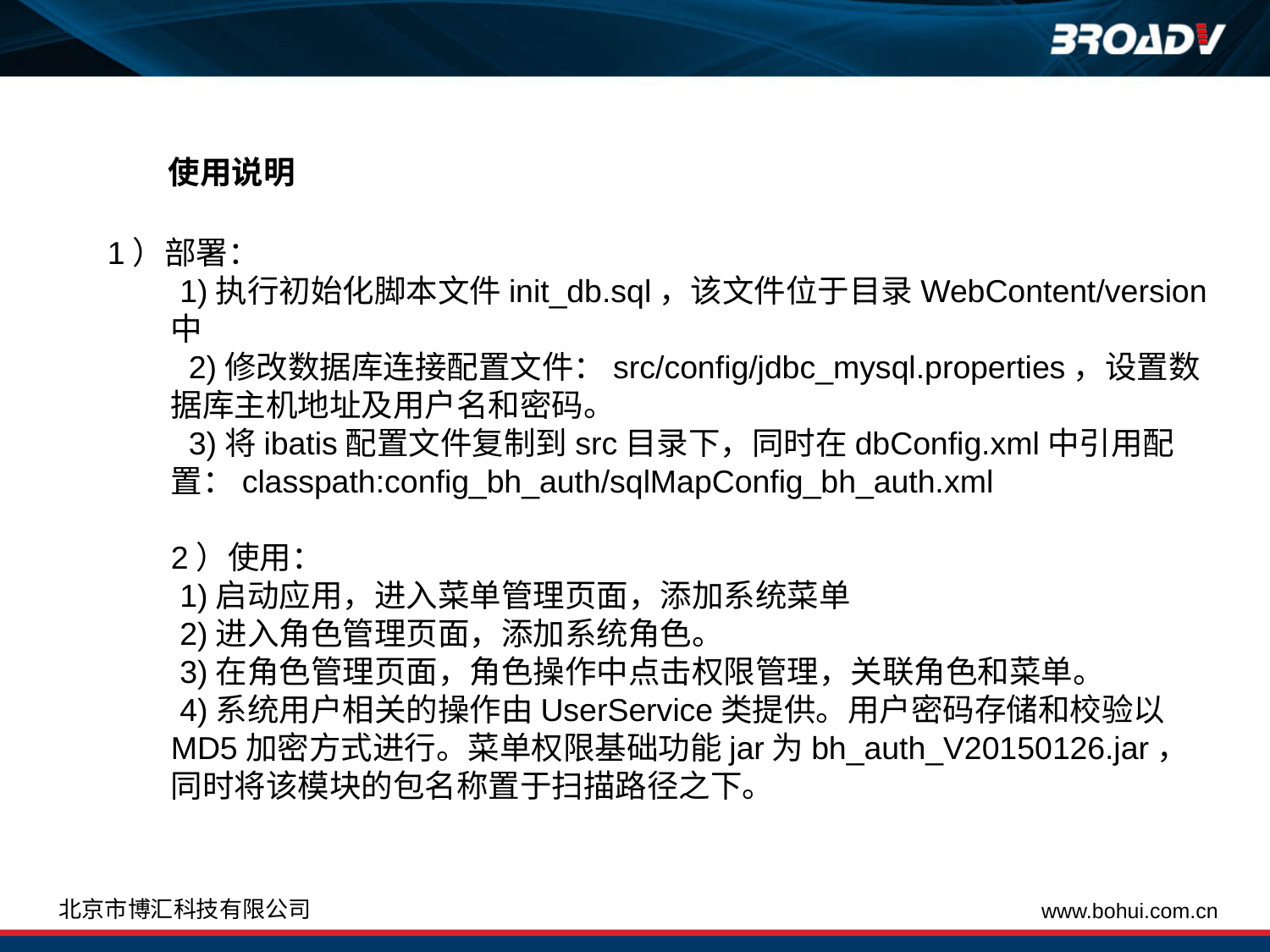

使用说明
1）部署：
 1)执行初始化脚本文件init_db.sql，该文件位于目录WebContent/version中
  2)修改数据库连接配置文件：src/config/jdbc_mysql.properties，设置数据库主机地址及用户名和密码。
  3)将ibatis配置文件复制到src目录下，同时在dbConfig.xml中引用配置：classpath:config_bh_auth/sqlMapConfig_bh_auth.xml

2）使用：
 1)启动应用，进入菜单管理页面，添加系统菜单
 2)进入角色管理页面，添加系统角色。
 3)在角色管理页面，角色操作中点击权限管理，关联角色和菜单。
 4)系统用户相关的操作由UserService类提供。用户密码存储和校验以MD5加密方式进行。菜单权限基础功能jar为bh_auth_V20150126.jar，同时将该模块的包名称置于扫描路径之下。